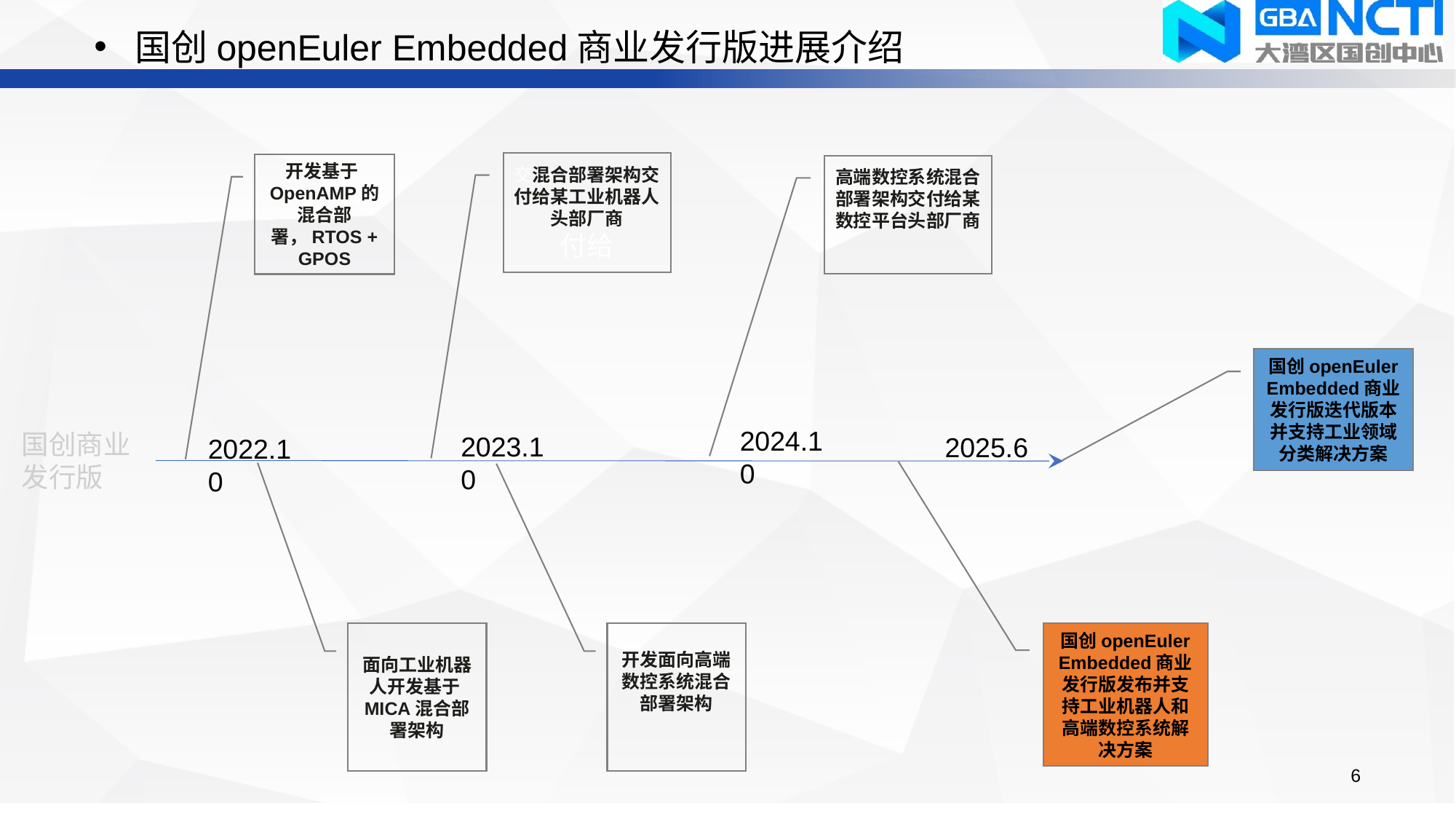

国创openEuler Embedded商业发行版进展介绍
交混合部署架构交付给某工业机器人头部厂商
付给
开发基于OpenAMP的混合部署，RTOS + GPOS
高端数控系统混合部署架构交付给某数控平台头部厂商

国创openEuler Embedded商业发行版迭代版本并支持工业领域分类解决方案
2024.10
国创商业发行版
2023.10
2025.6
2022.10
面向工业机器人开发基于MICA混合部署架构
开发面向高端数控系统混合部署架构

国创openEuler Embedded商业发行版发布并支持工业机器人和高端数控系统解决方案